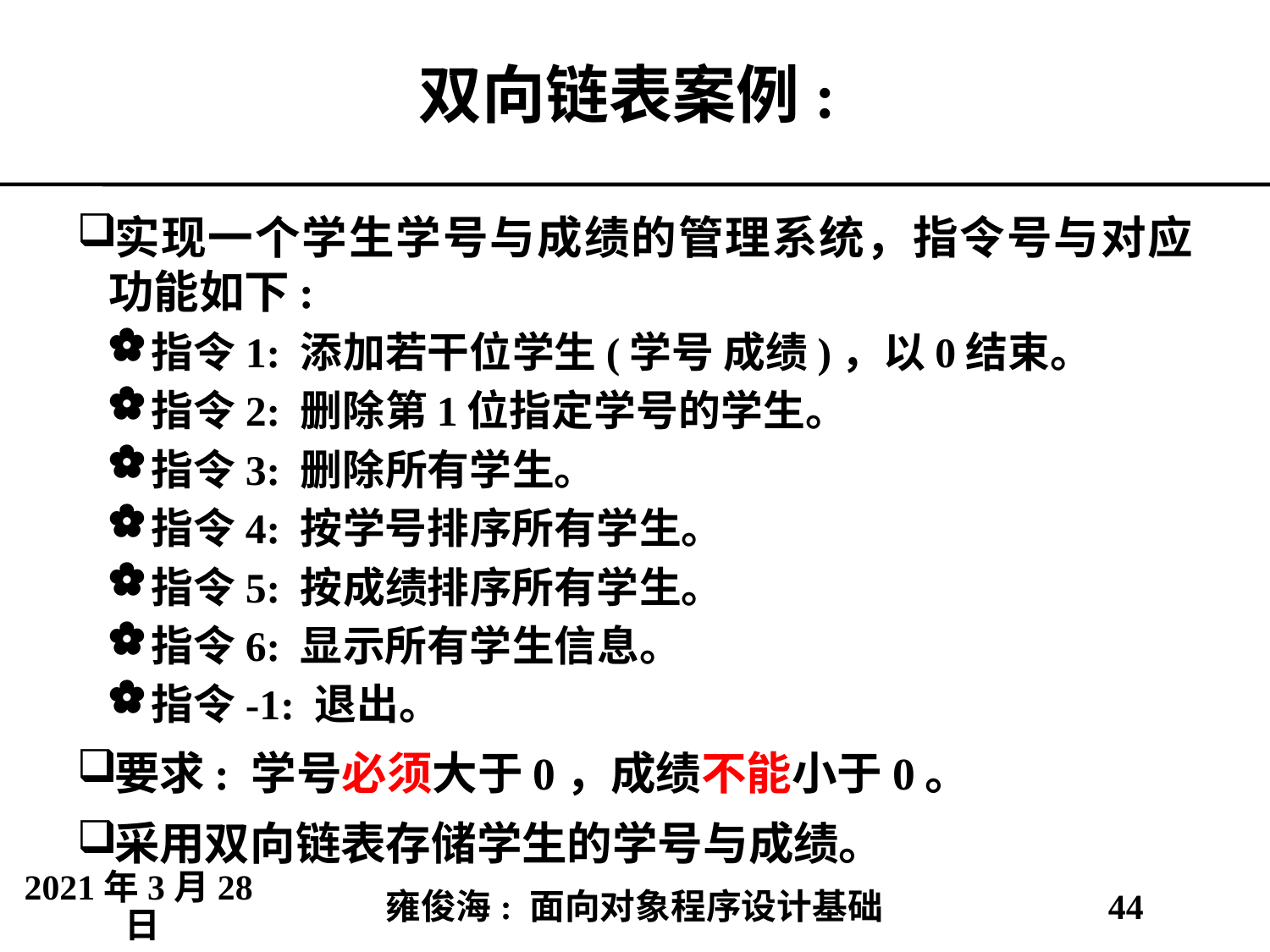

# 双向链表案例:

实现一个学生学号与成绩的管理系统，指令号与对应功能如下:
指令1: 添加若干位学生(学号 成绩)，以0结束。
指令2: 删除第1位指定学号的学生。
指令3: 删除所有学生。
指令4: 按学号排序所有学生。
指令5: 按成绩排序所有学生。
指令6: 显示所有学生信息。
指令-1: 退出。
要求: 学号必须大于0，成绩不能小于0。
采用双向链表存储学生的学号与成绩。
2021年3月28日
雍俊海: 面向对象程序设计基础
44